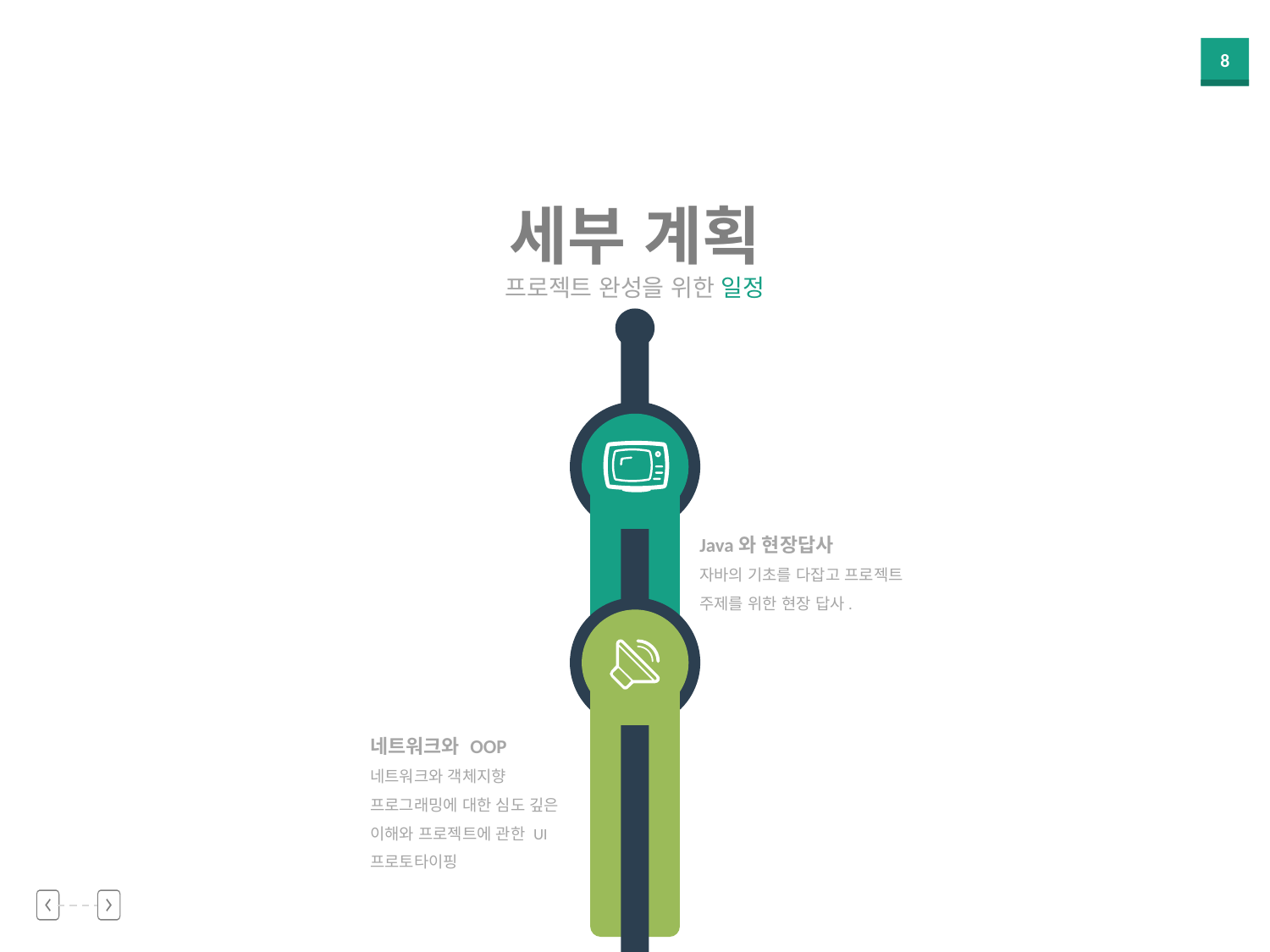

세부 계획
프로젝트 완성을 위한 일정

1 주차

Java와 현장답사
자바의 기초를 다잡고 프로젝트 주제를 위한 현장 답사.

2 주차

네트워크와 OOP
네트워크와 객체지향 프로그래밍에 대한 심도 깊은 이해와 프로젝트에 관한 UI 프로토타이핑